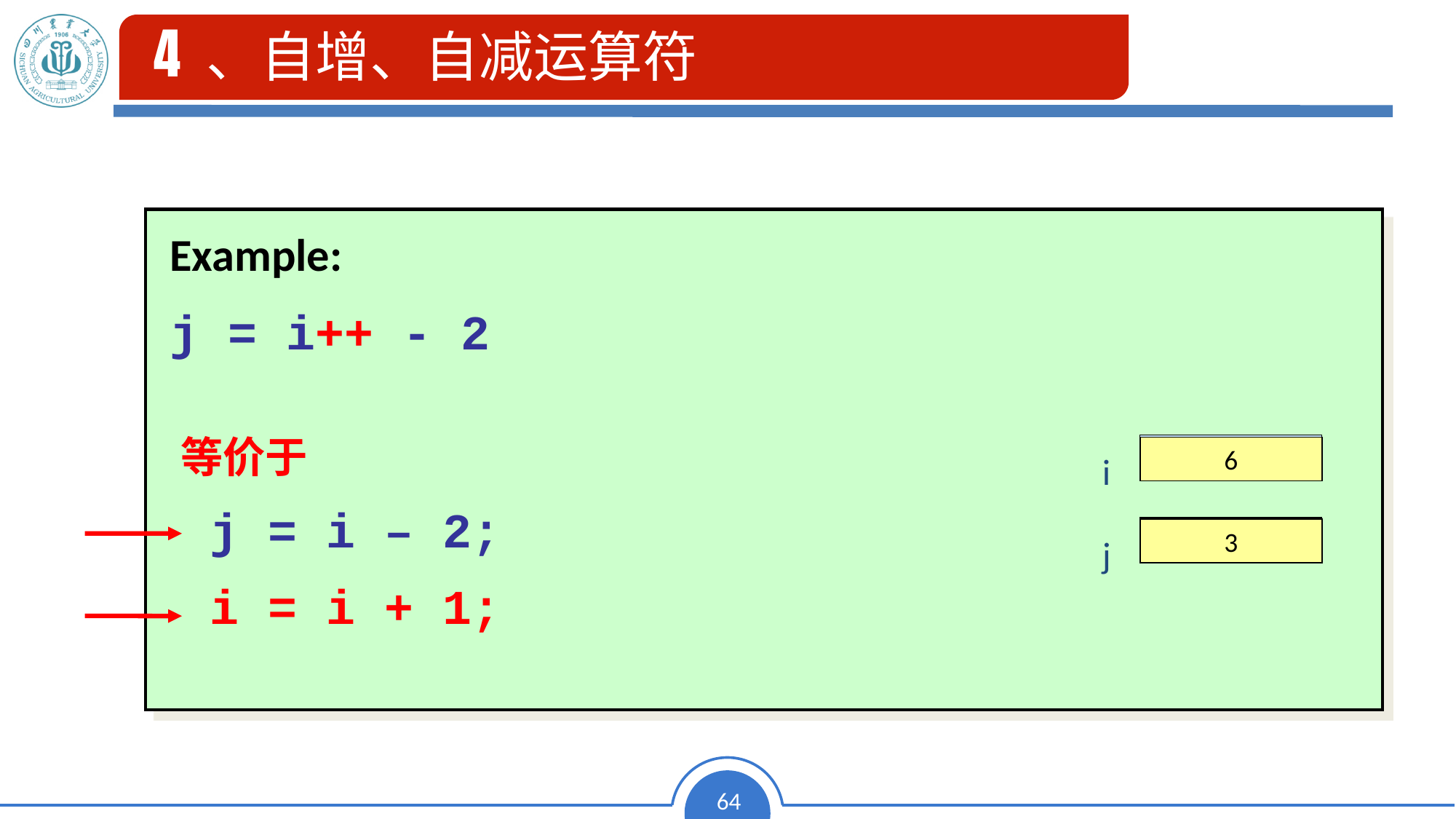

4 、自增、自减运算符
Example:
j = i++ - 2

等价于
 j = i – 2;
 i = i + 1;
5
i
6
??
j
3